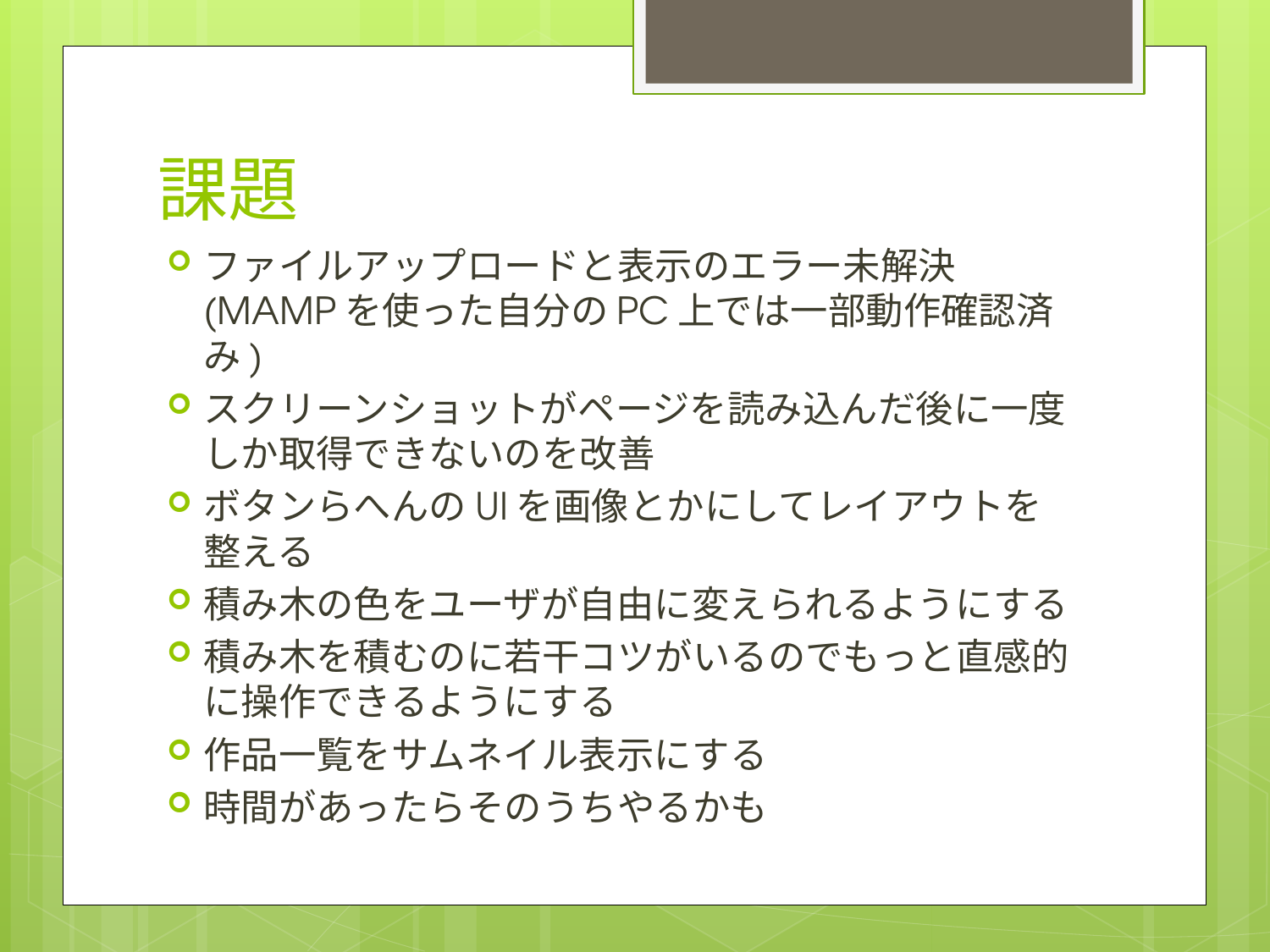

# 課題
ファイルアップロードと表示のエラー未解決(MAMPを使った自分のPC上では一部動作確認済み)
スクリーンショットがページを読み込んだ後に一度しか取得できないのを改善
ボタンらへんのUIを画像とかにしてレイアウトを整える
積み木の色をユーザが自由に変えられるようにする
積み木を積むのに若干コツがいるのでもっと直感的に操作できるようにする
作品一覧をサムネイル表示にする
時間があったらそのうちやるかも